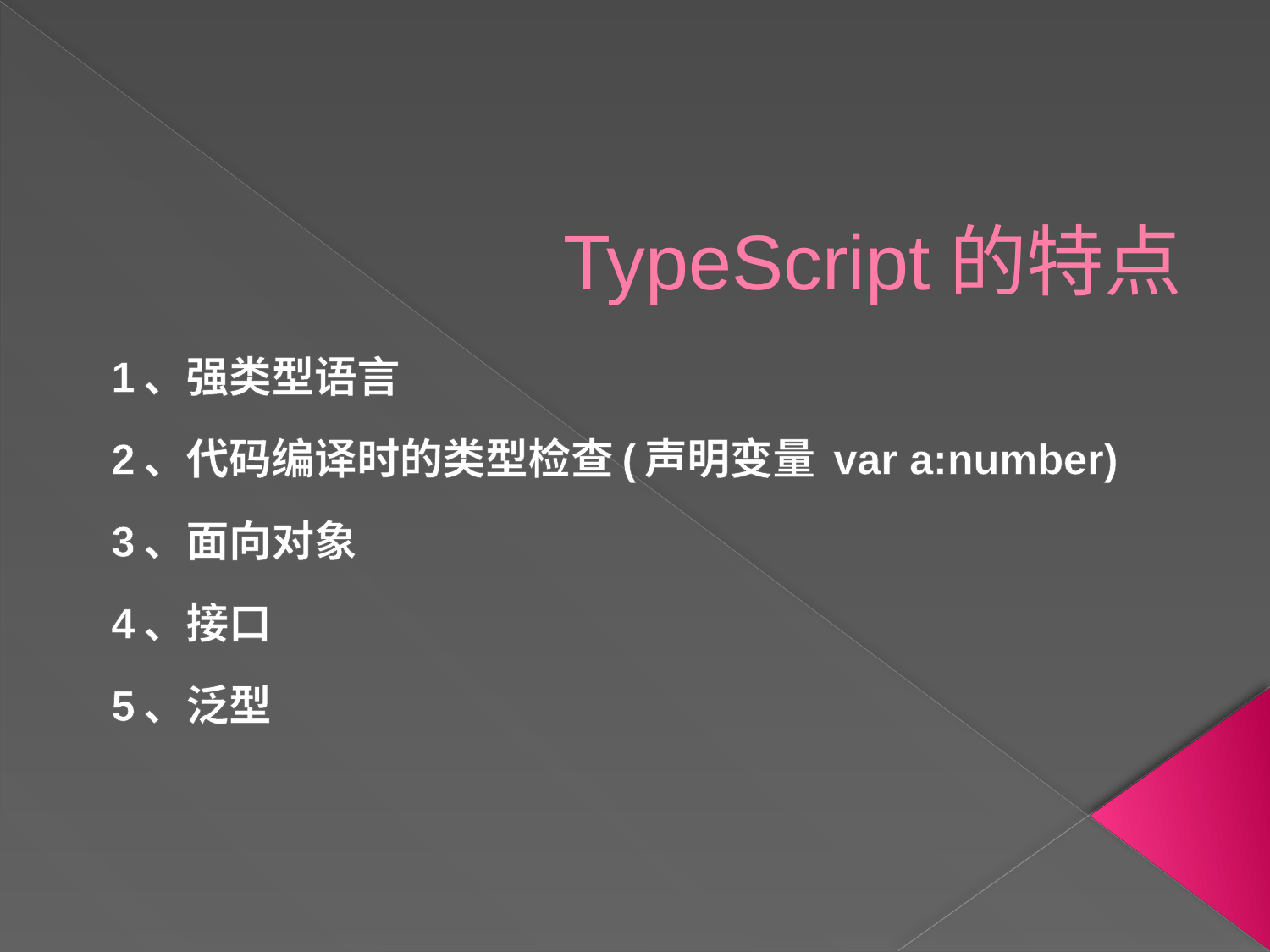

# TypeScript的特点
  1、强类型语言
  2、代码编译时的类型检查(声明变量 var a:number)
  3、面向对象
  4、接口
  5、泛型